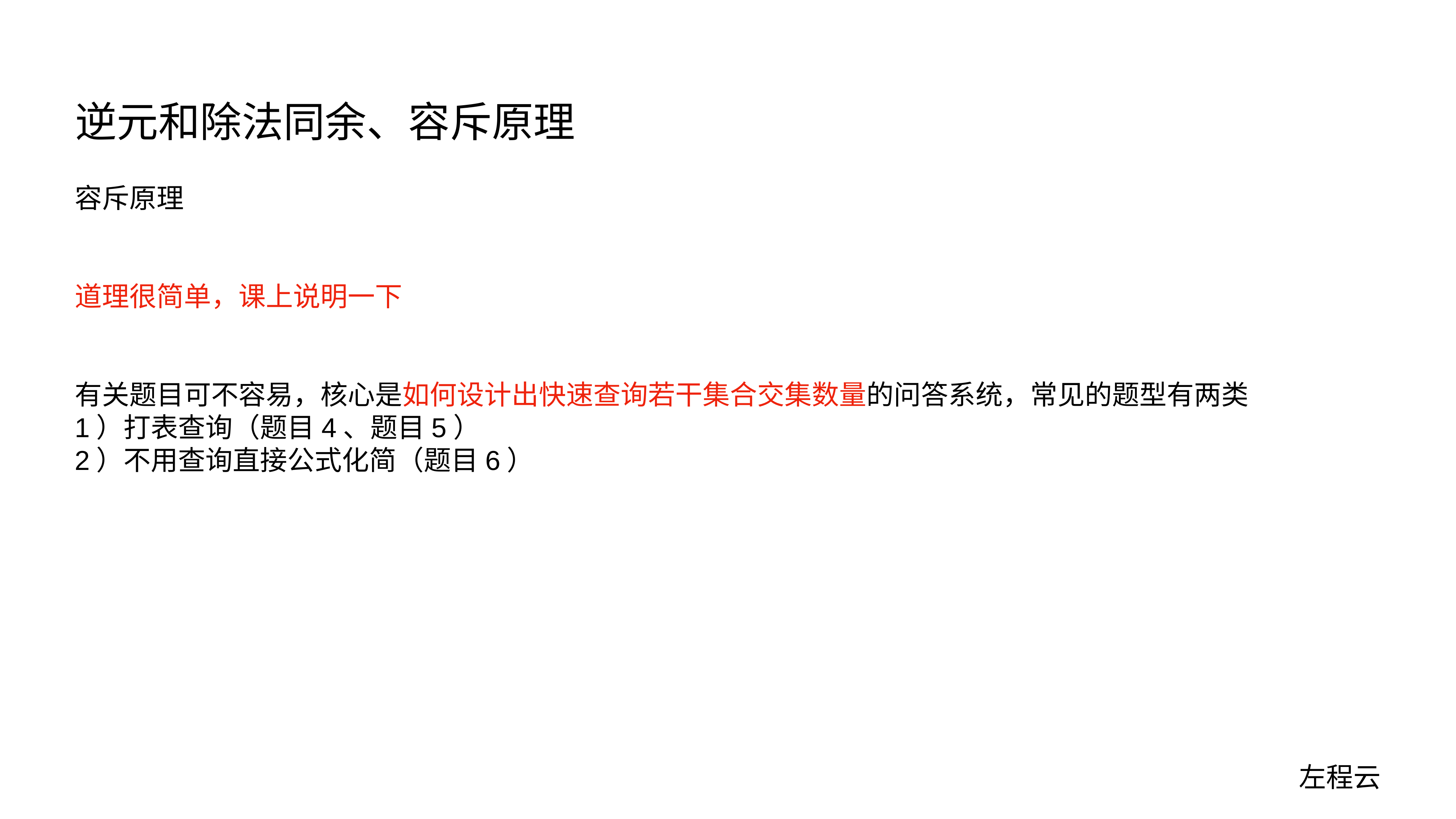

# 逆元和除法同余、容斥原理
容斥原理

道理很简单，课上说明一下

有关题目可不容易，核心是如何设计出快速查询若干集合交集数量的问答系统，常见的题型有两类
1）打表查询（题目4、题目5）
2）不用查询直接公式化简（题目6）
左程云